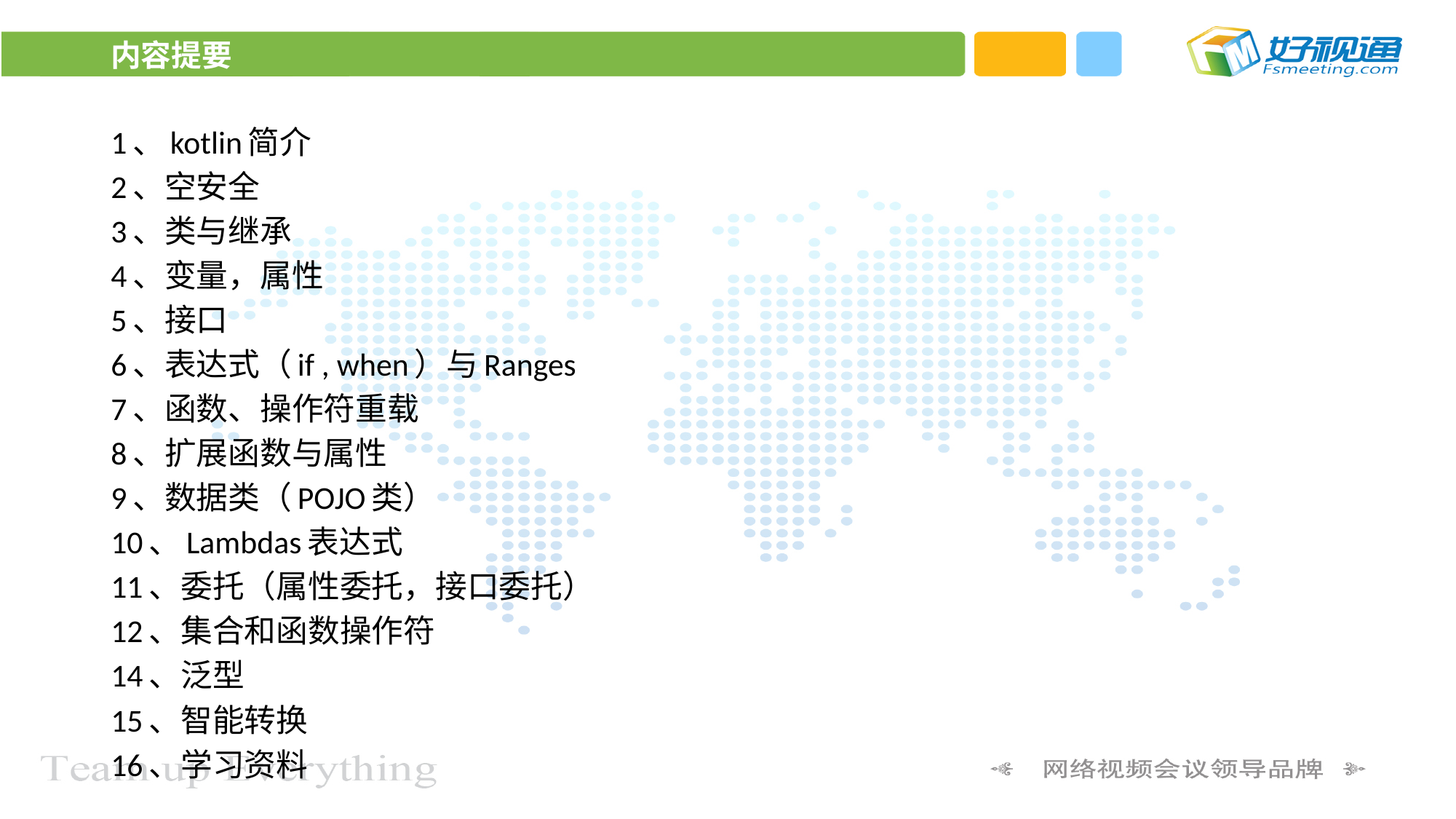

# 内容提要
1、kotlin简介
2、空安全
3、类与继承
4、变量，属性
5、接口
6、表达式（if , when）与Ranges
7、函数、操作符重载
8、扩展函数与属性
9、数据类（POJO类）
10、Lambdas表达式
11、委托（属性委托，接口委托）
12、集合和函数操作符
14、泛型
15、智能转换
16、学习资料